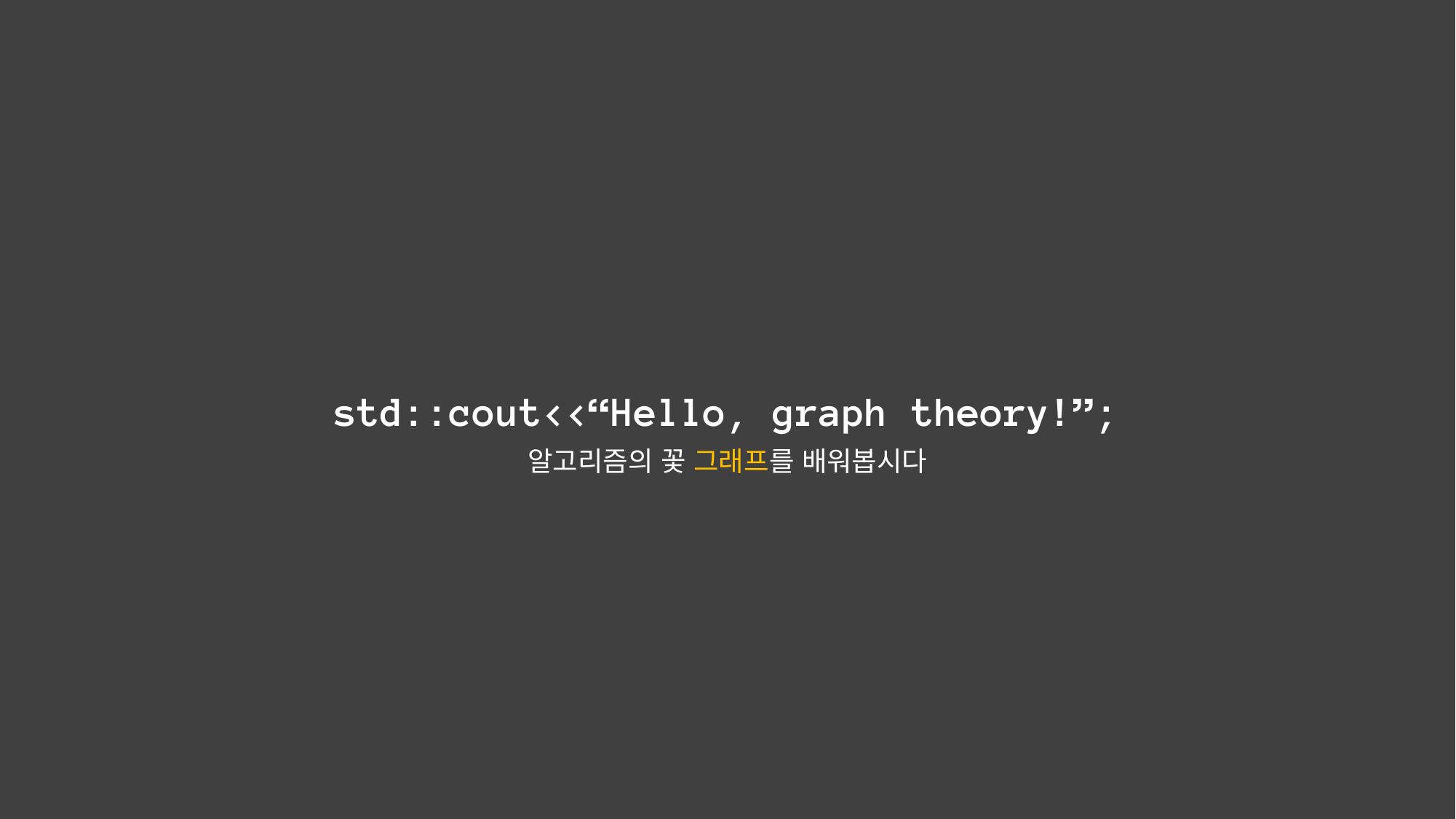

std::cout<<“Hello, graph theory!”;
알고리즘의 꽃 그래프를 배워봅시다